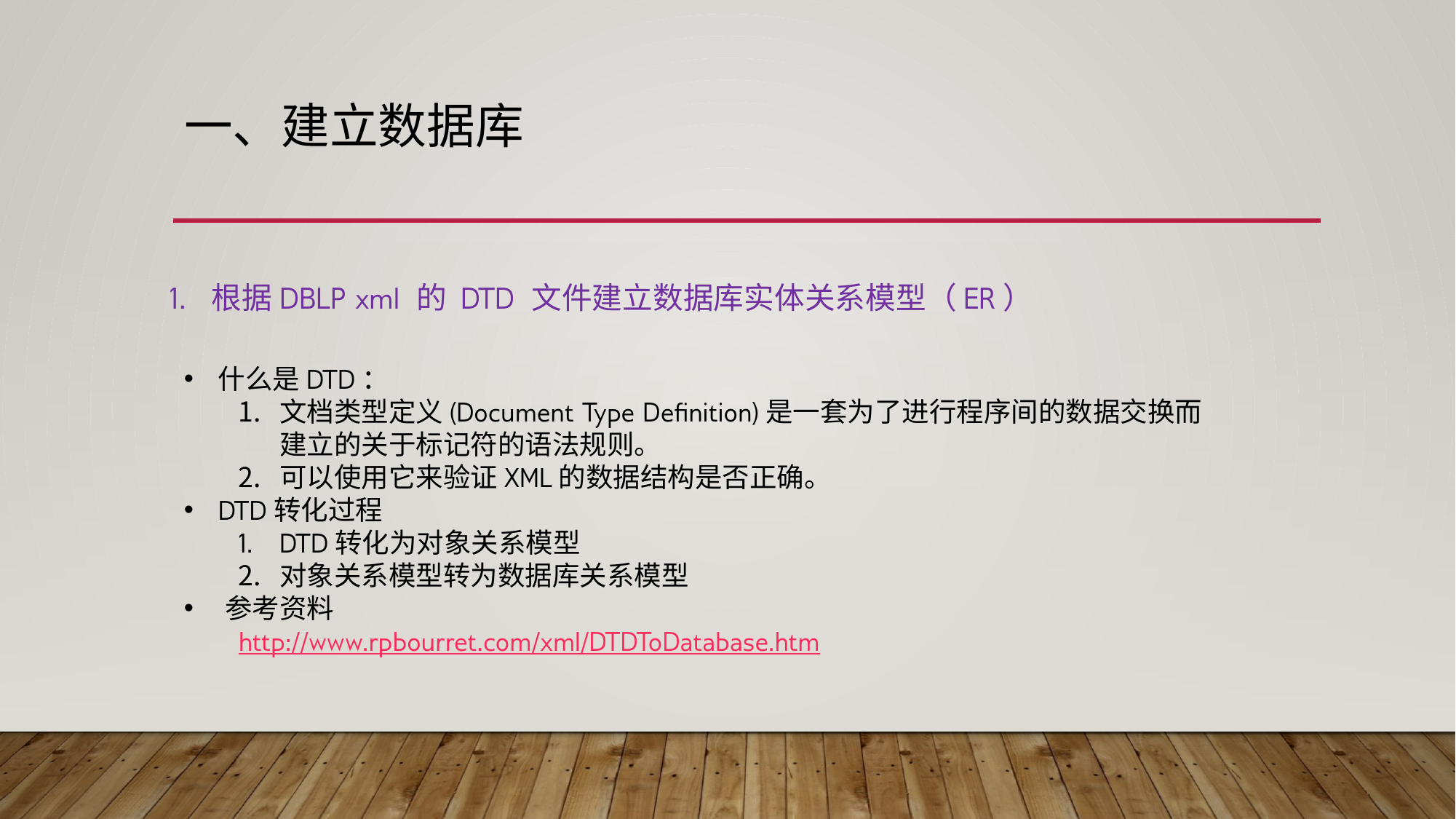

# 一、建立数据库
1.  根据DBLP xml 的 DTD 文件建立数据库实体关系模型（ER）
什么是DTD：
文档类型定义(Document Type Definition)是一套为了进行程序间的数据交换而建立的关于标记符的语法规则。
可以使用它来验证XML的数据结构是否正确。
DTD转化过程
DTD转化为对象关系模型
对象关系模型转为数据库关系模型
参考资料
http://www.rpbourret.com/xml/DTDToDatabase.htm